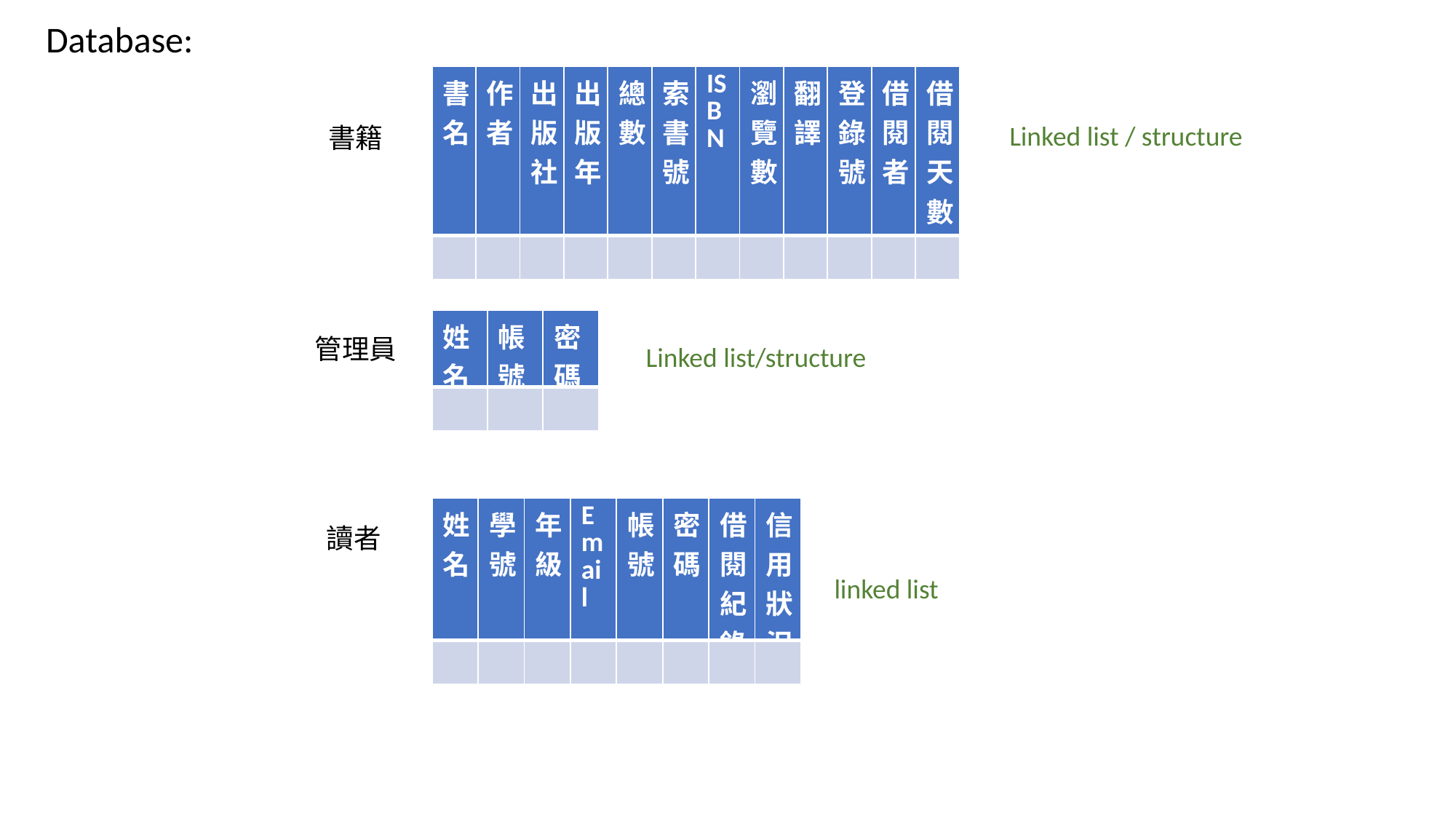

Database:
| 書名 | 作者 | 出版社 | 出版年 | 總數 | 索書號 | ISBN | 瀏覽數 | 翻譯 | 登錄號 | 借閱者 | 借閱天數 |
| --- | --- | --- | --- | --- | --- | --- | --- | --- | --- | --- | --- |
|  |  |  |  |  |  |  |  |  |  |  |  |
Linked list / structure
書籍
| 姓名 | 帳號 | 密碼 |
| --- | --- | --- |
|  |  |  |
管理員
Linked list/structure
| 姓名 | 學號 | 年級 | Email | 帳號 | 密碼 | 借閱紀錄 | 信用狀況 |
| --- | --- | --- | --- | --- | --- | --- | --- |
|  |  |  |  |  |  |  |  |
讀者
linked list